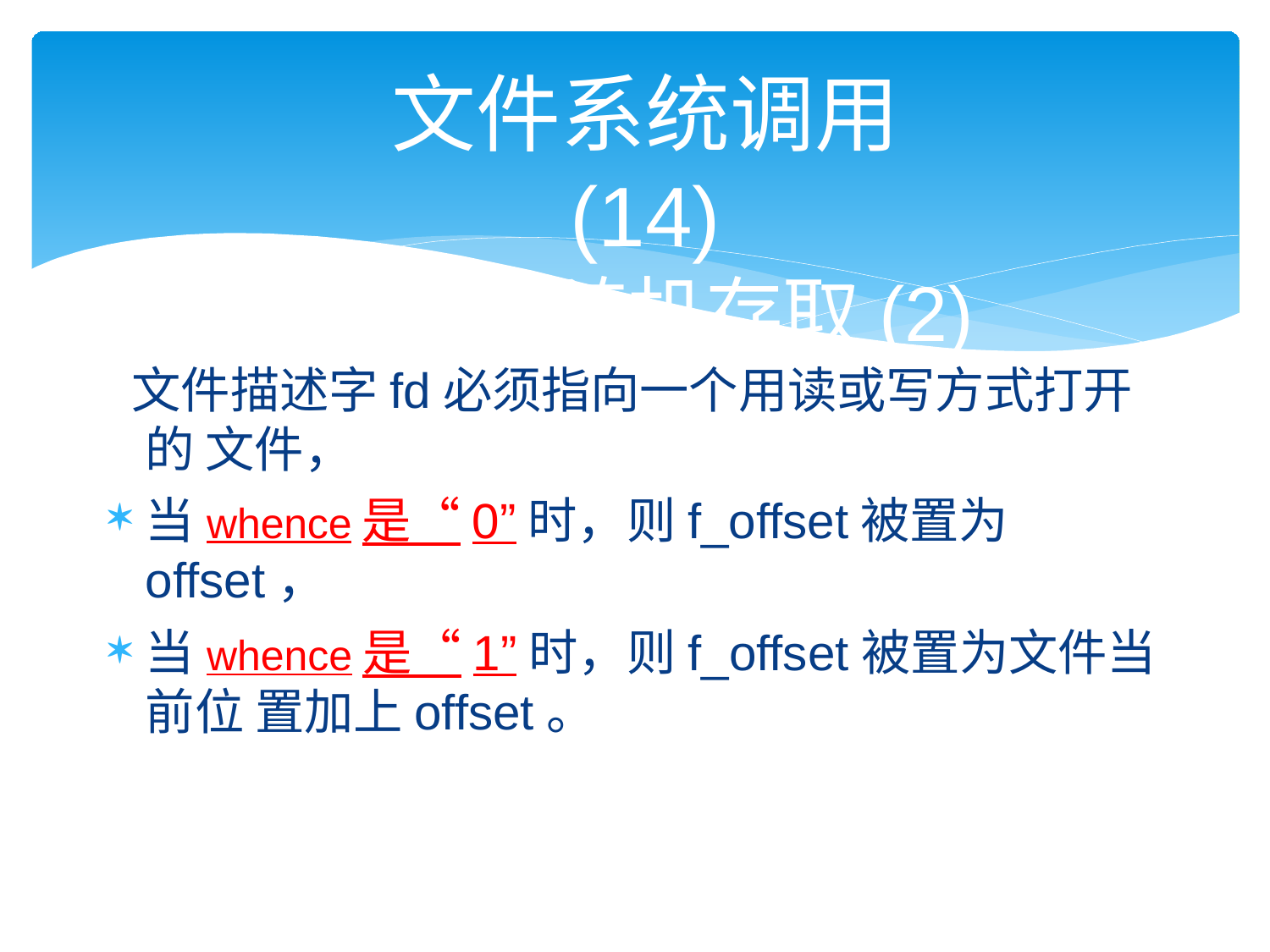

# 文件系统调用 (14)
文件的随机存取(2)

文件描述字fd必须指向一个用读或写方式打开的 文件，
当whence是“0”时，则f_offset被置为offset，
当whence是“1”时，则f_offset被置为文件当前位 置加上offset。